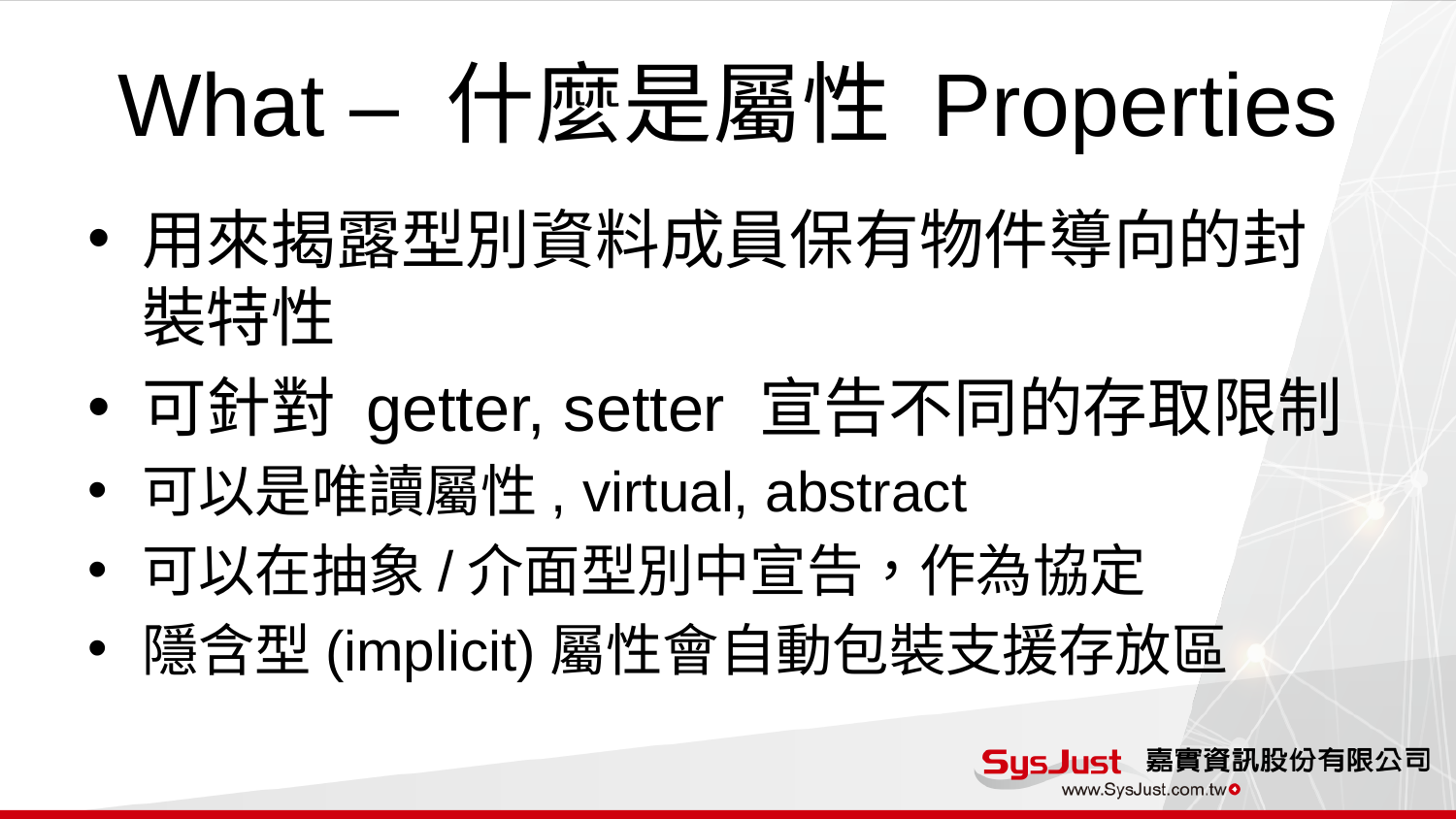

# What – 什麼是屬性 Properties
用來揭露型別資料成員保有物件導向的封裝特性
可針對 getter, setter 宣告不同的存取限制
可以是唯讀屬性, virtual, abstract
可以在抽象/介面型別中宣告，作為協定
隱含型(implicit)屬性會自動包裝支援存放區